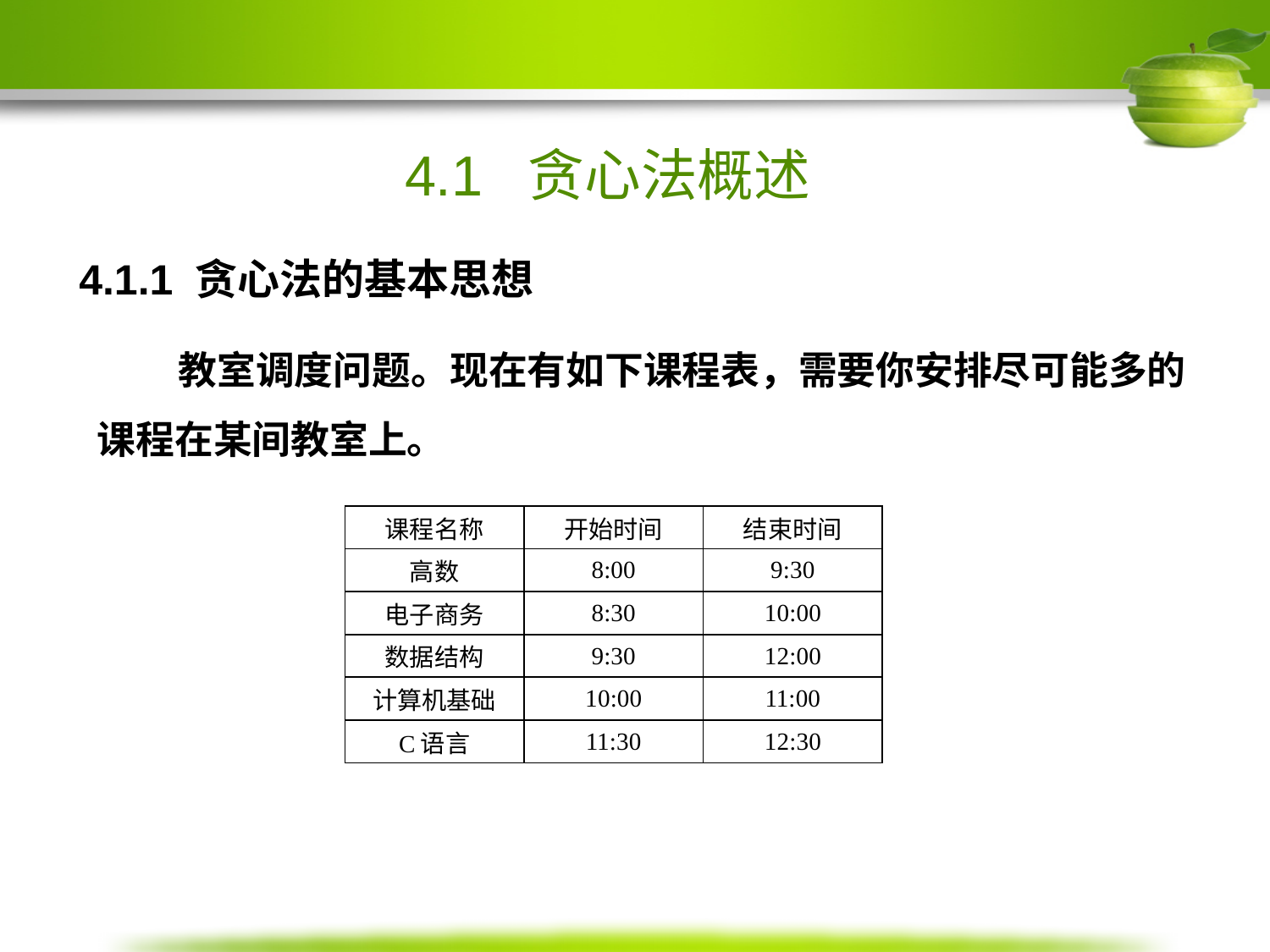

4.1  贪心法概述
4.1.1 贪心法的基本思想
        教室调度问题。现在有如下课程表，需要你安排尽可能多的课程在某间教室上。
| 课程名称 | 开始时间 | 结束时间 |
| --- | --- | --- |
| 高数 | 8:00 | 9:30 |
| 电子商务 | 8:30 | 10:00 |
| 数据结构 | 9:30 | 12:00 |
| 计算机基础 | 10:00 | 11:00 |
| C语言 | 11:30 | 12:30 |